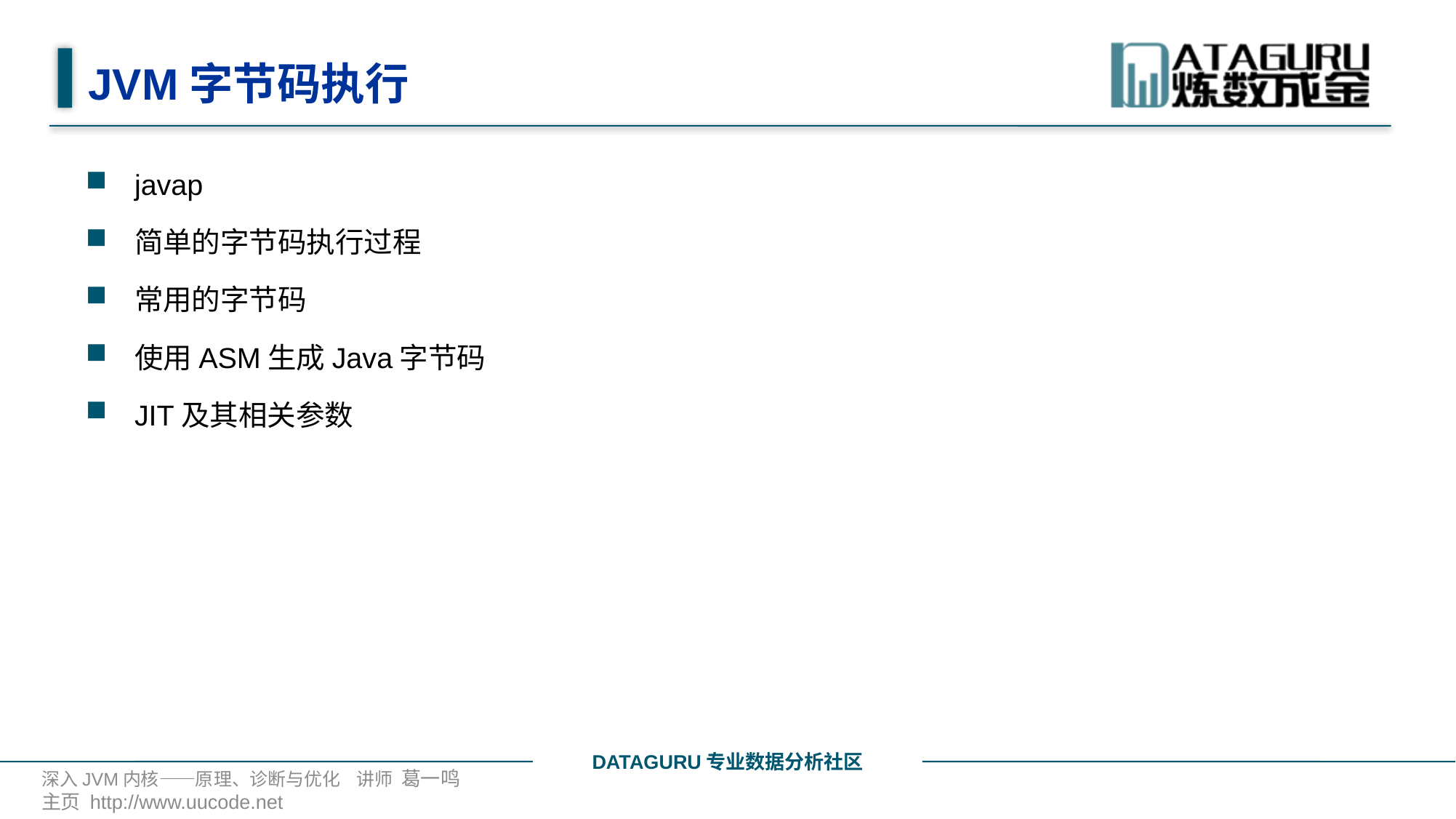

# JVM字节码执行
javap
简单的字节码执行过程
常用的字节码
使用ASM生成Java字节码
JIT及其相关参数